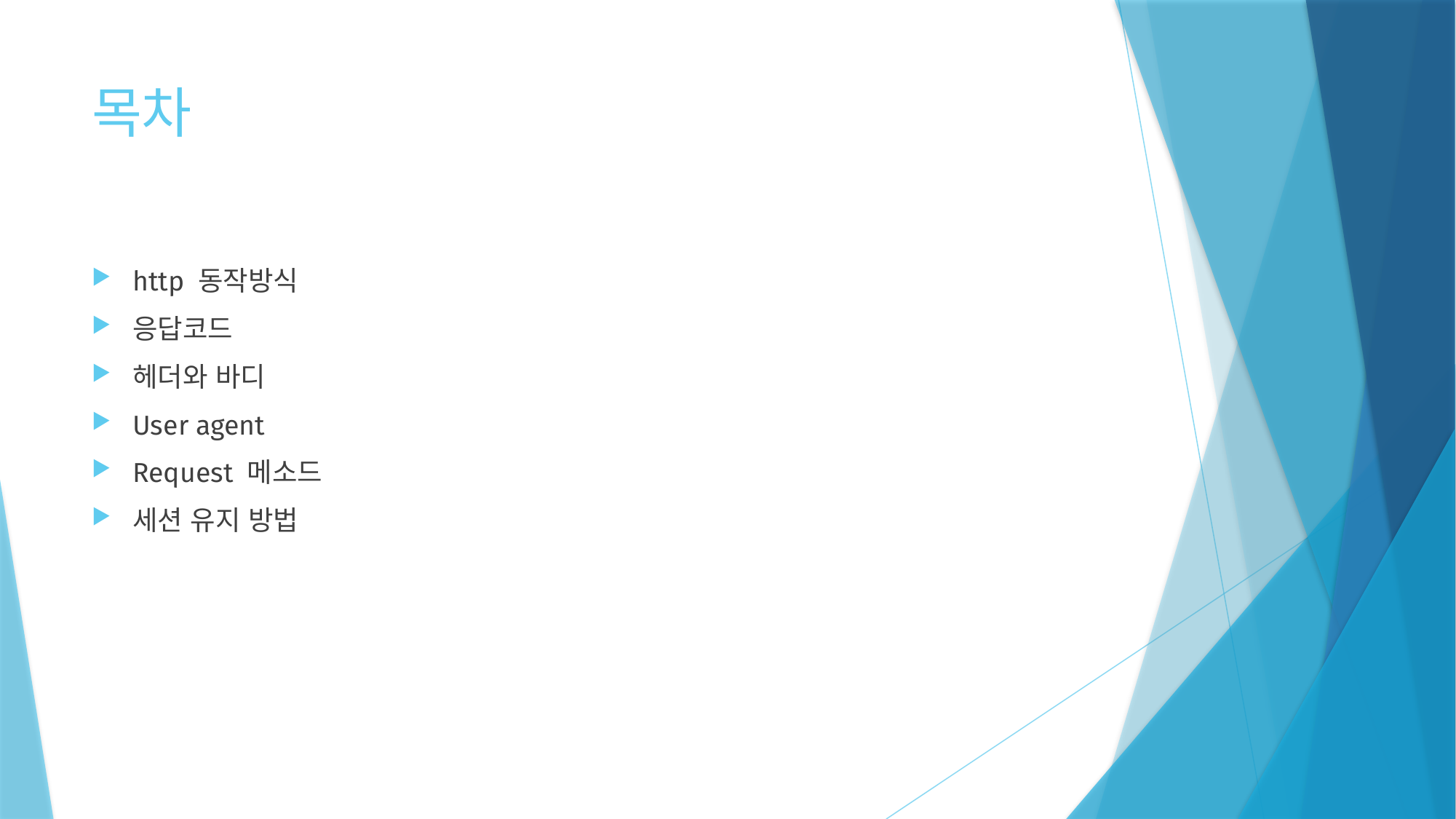

# 목차
http 동작방식
응답코드
헤더와 바디
User agent
Request 메소드
세션 유지 방법